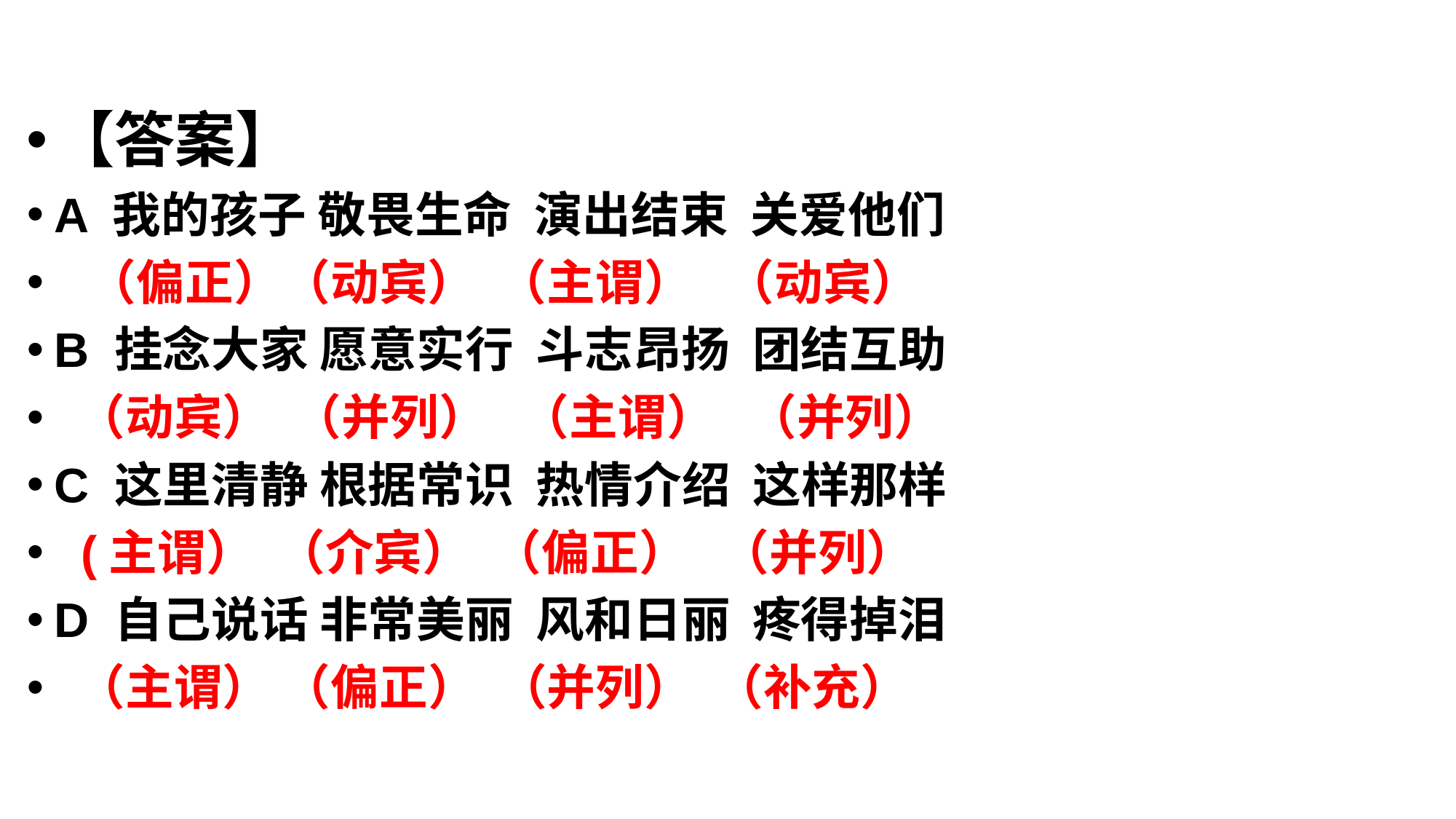

【答案】
A 我的孩子 敬畏生命  演出结束  关爱他们
  （偏正）（动宾）  （主谓）   （动宾）
B 挂念大家 愿意实行  斗志昂扬  团结互助
 （动宾）  （并列）   （主谓）   （并列）
C 这里清静 根据常识  热情介绍  这样那样
  (主谓）  （介宾）  （偏正）   （并列）
D 自己说话 非常美丽  风和日丽  疼得掉泪
 （主谓） （偏正）  （并列）  （补充）